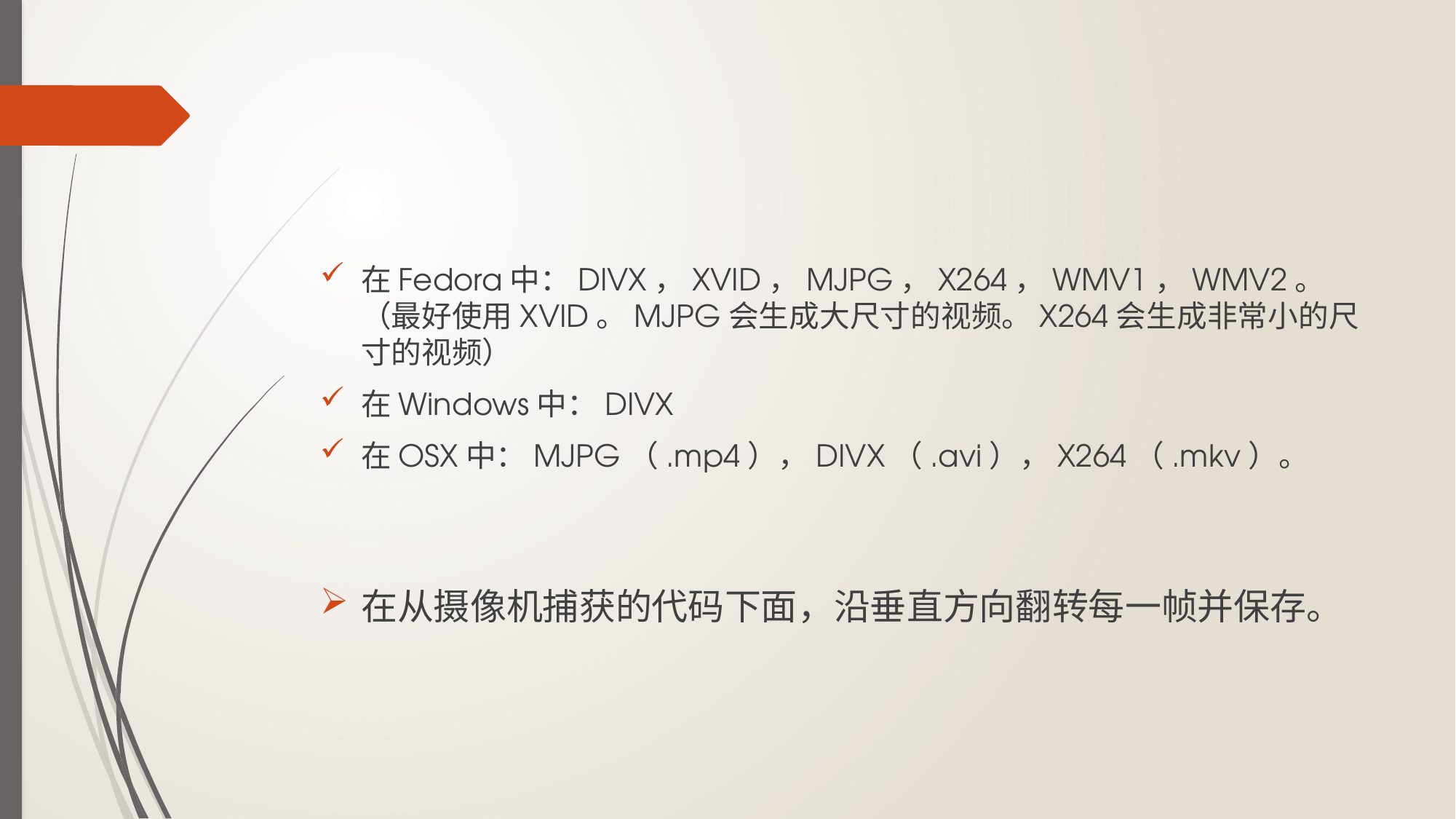

#
在Fedora中：DIVX，XVID，MJPG，X264，WMV1，WMV2。（最好使用XVID。MJPG会生成大尺寸的视频。X264会生成非常小的尺寸的视频）
在Windows中：DIVX
在OSX中：MJPG（.mp4），DIVX（.avi），X264（.mkv）。

在从摄像机捕获的代码下面，沿垂直方向翻转每一帧并保存。